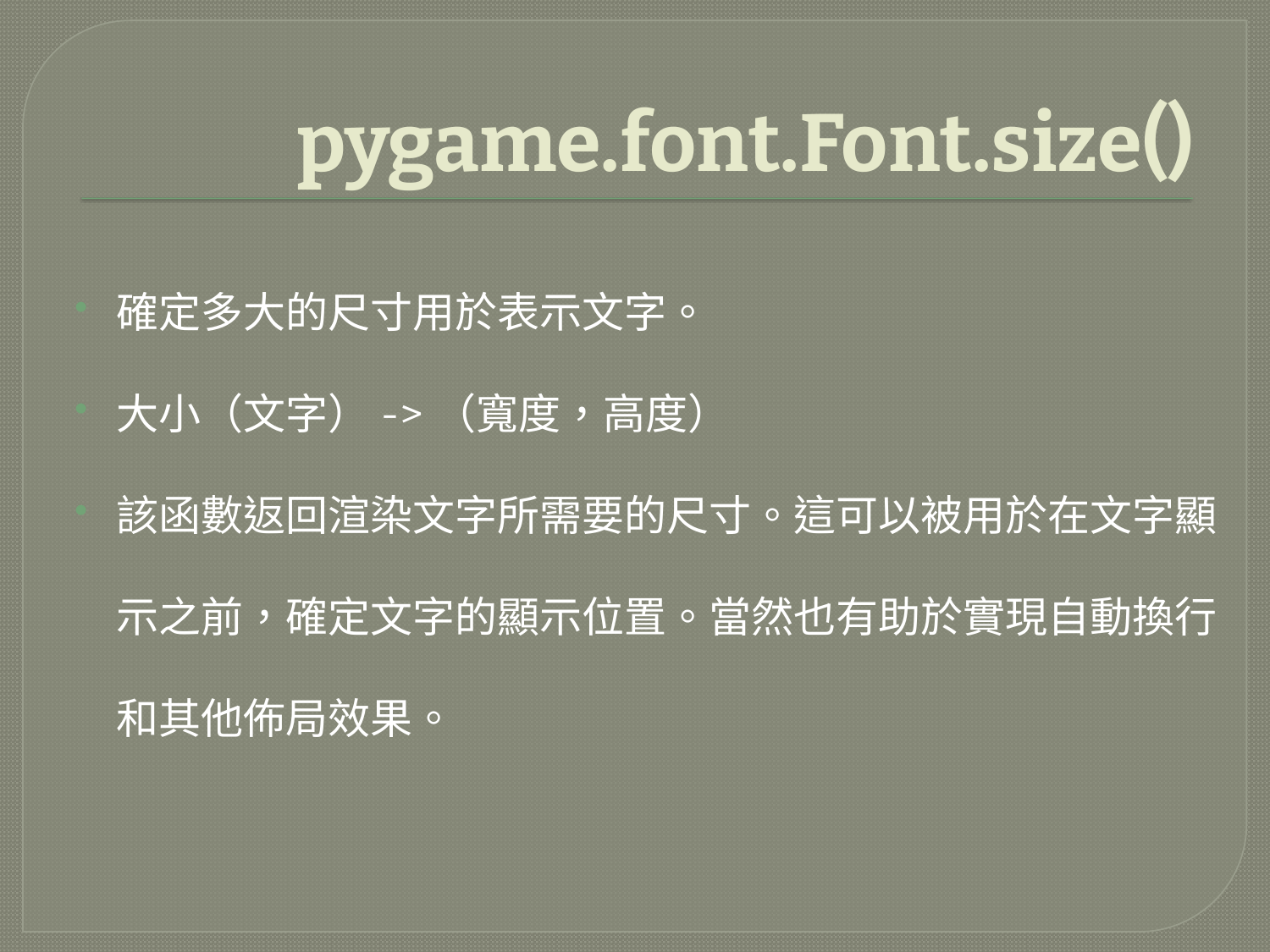

# pygame.font.Font.size()
確定多大的尺寸用於表示文字。
大小（文字）->（寬度，高度）
該函數返回渲染文字所需要的尺寸。這可以被用於在文字顯示之前，確定文字的顯示位置。當然也有助於實現自動換行和其他佈局效果。